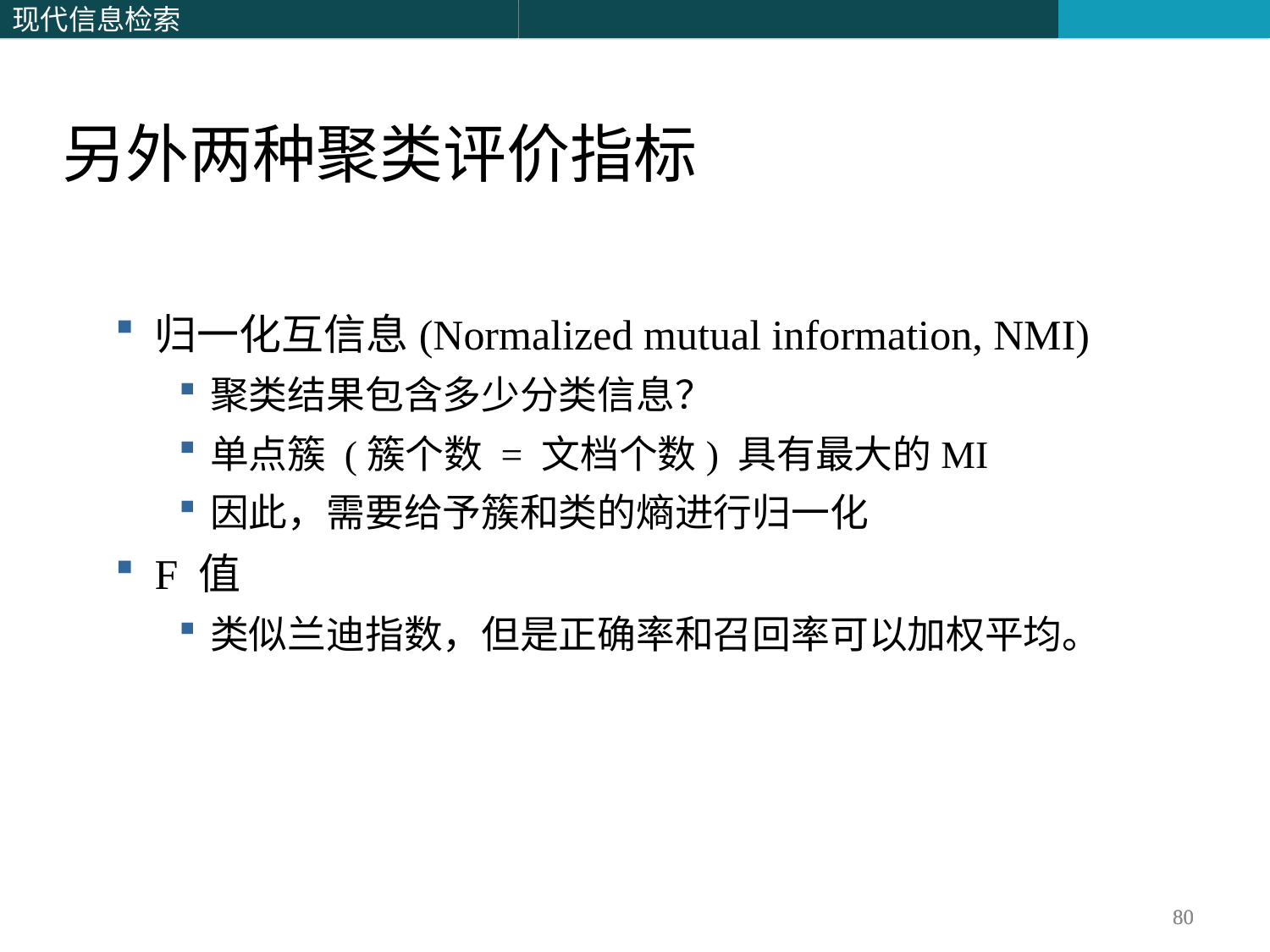

另外两种聚类评价指标

归一化互信息(Normalized mutual information, NMI)
聚类结果包含多少分类信息？
单点簇 (簇个数 = 文档个数) 具有最大的MI
因此，需要给予簇和类的熵进行归一化
F 值
类似兰迪指数，但是正确率和召回率可以加权平均。
80
80